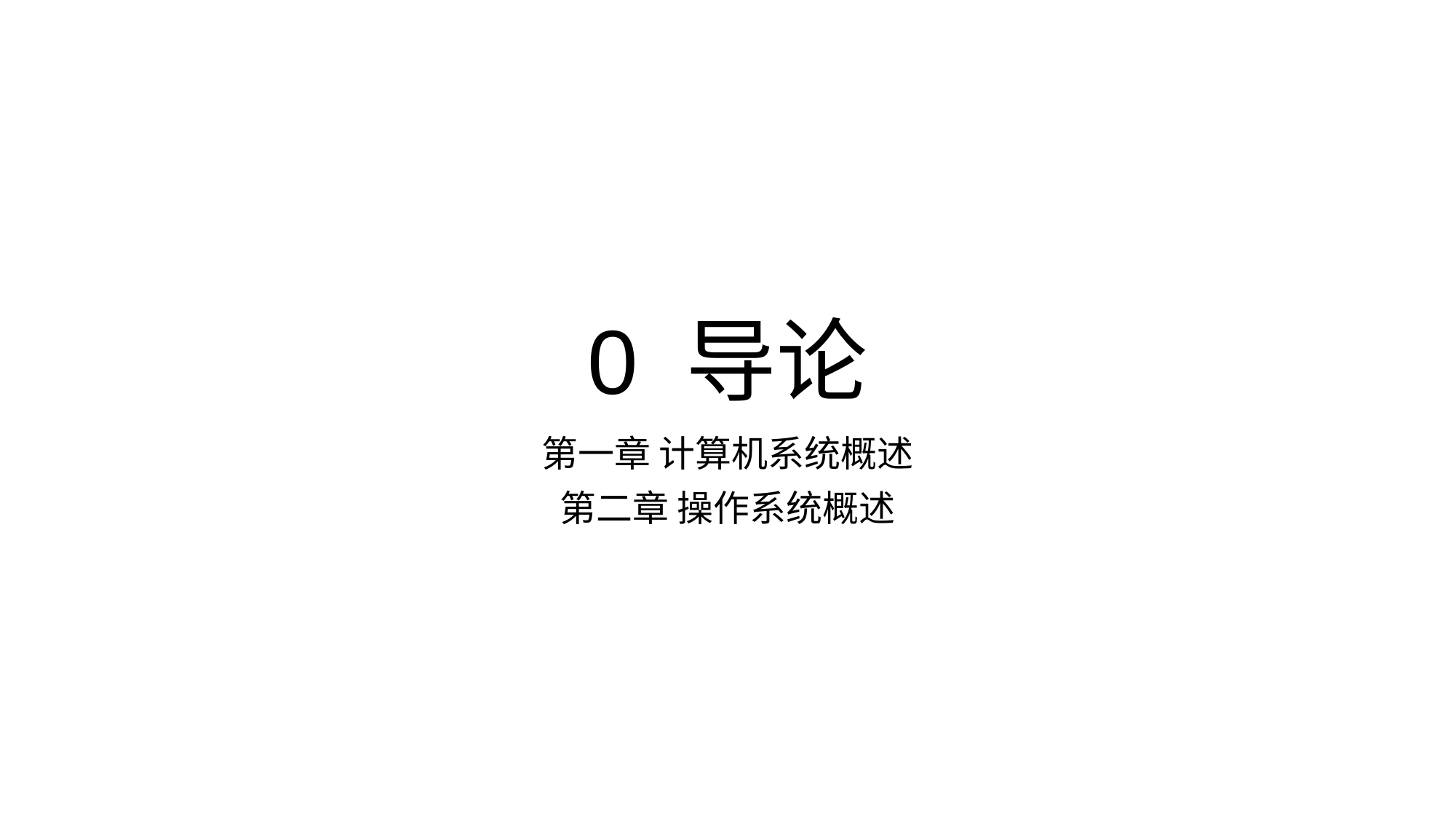

# 0 导论
第一章 计算机系统概述
第二章 操作系统概述